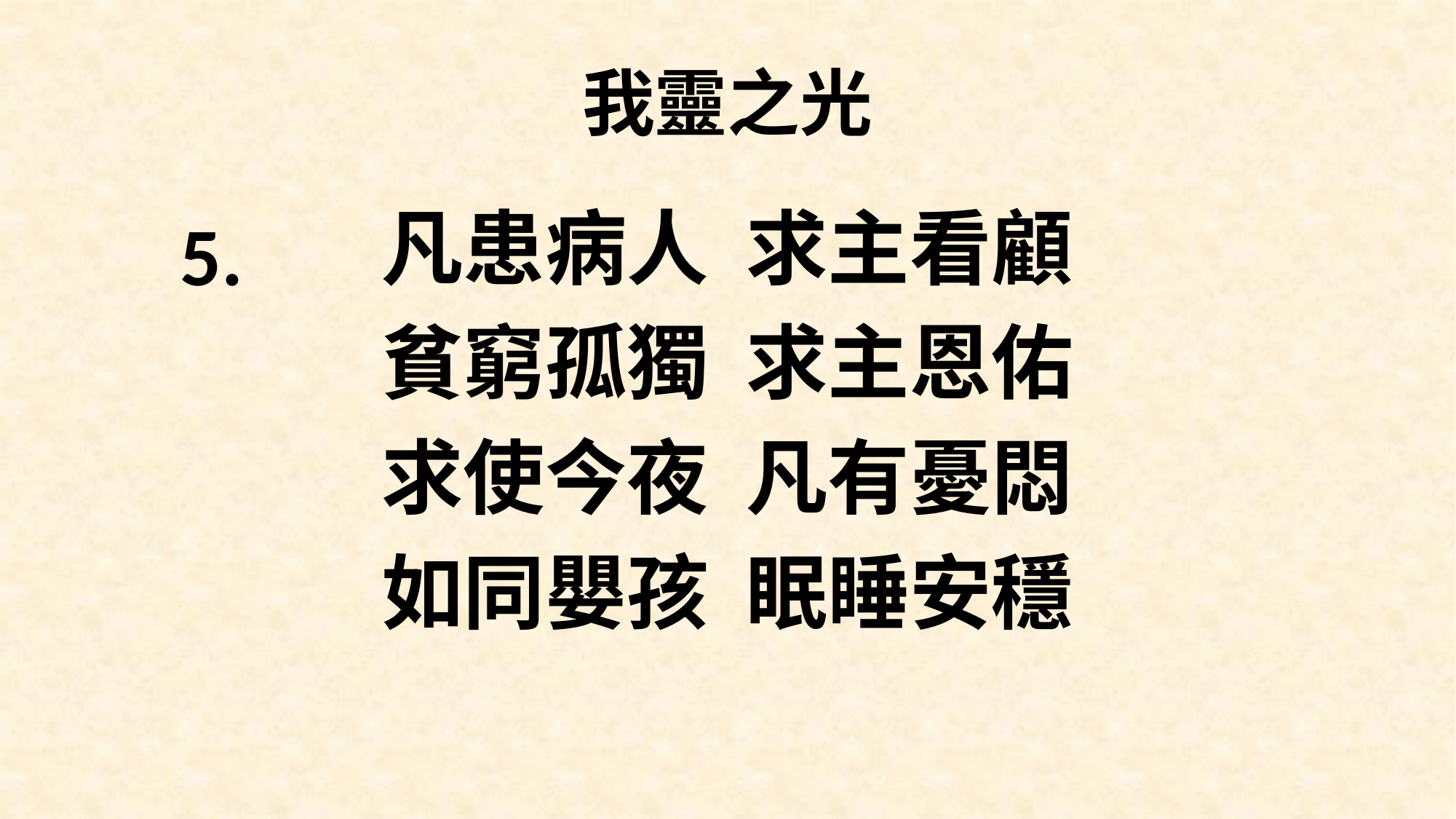

# 我靈之光
凡患病人  求主看顧
貧窮孤獨  求主恩佑
求使今夜  凡有憂悶
如同嬰孩  眠睡安穩
5.